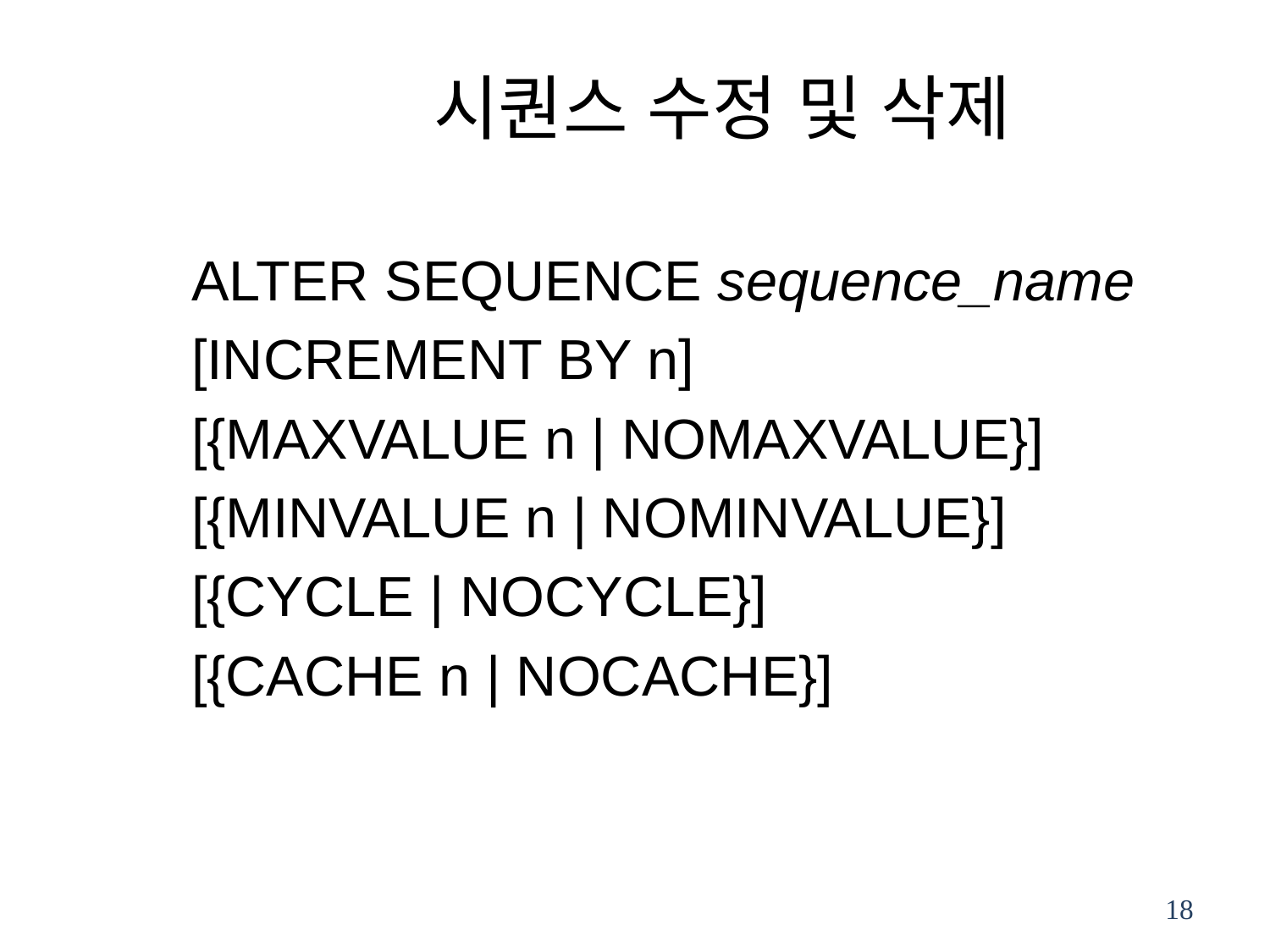

# 시퀀스 수정 및 삭제
ALTER SEQUENCE sequence_name
[INCREMENT BY n]
[{MAXVALUE n | NOMAXVALUE}]
[{MINVALUE n | NOMINVALUE}]
[{CYCLE | NOCYCLE}]
[{CACHE n | NOCACHE}]

18